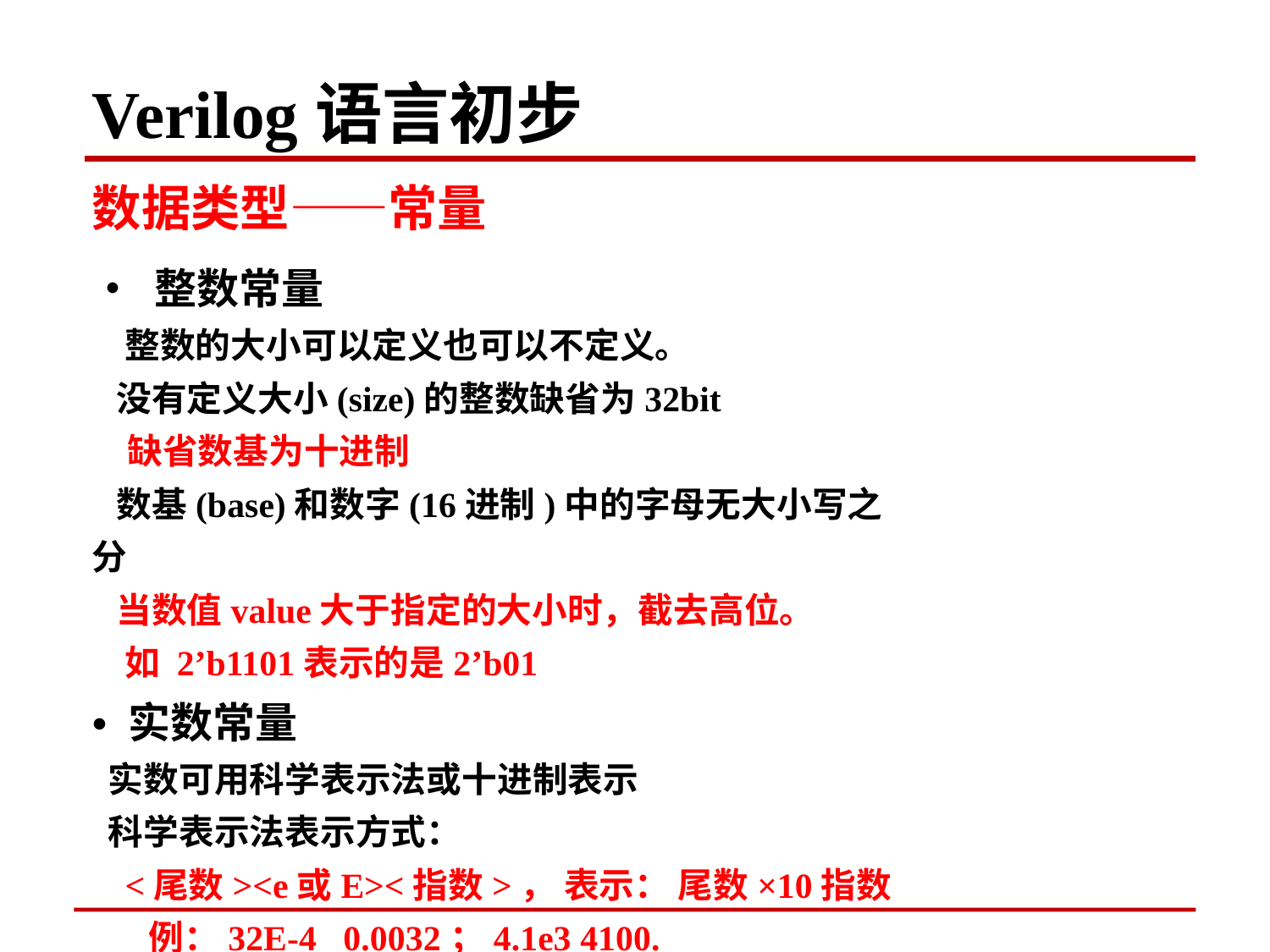

Verilog语言初步
数据类型——常量
• 整数常量
   整数的大小可以定义也可以不定义。
   没有定义大小(size)的整数缺省为32bit
   缺省数基为十进制
   数基(base)和数字(16进制)中的字母无大小写之分
   当数值value大于指定的大小时，截去高位。
   如 2’b1101表示的是2’b01
• 实数常量
  实数可用科学表示法或十进制表示
  科学表示法表示方式：
   <尾数><e或E><指数>， 表示： 尾数×10指数
      例：32E-4   0.0032；4.1e3 4100.